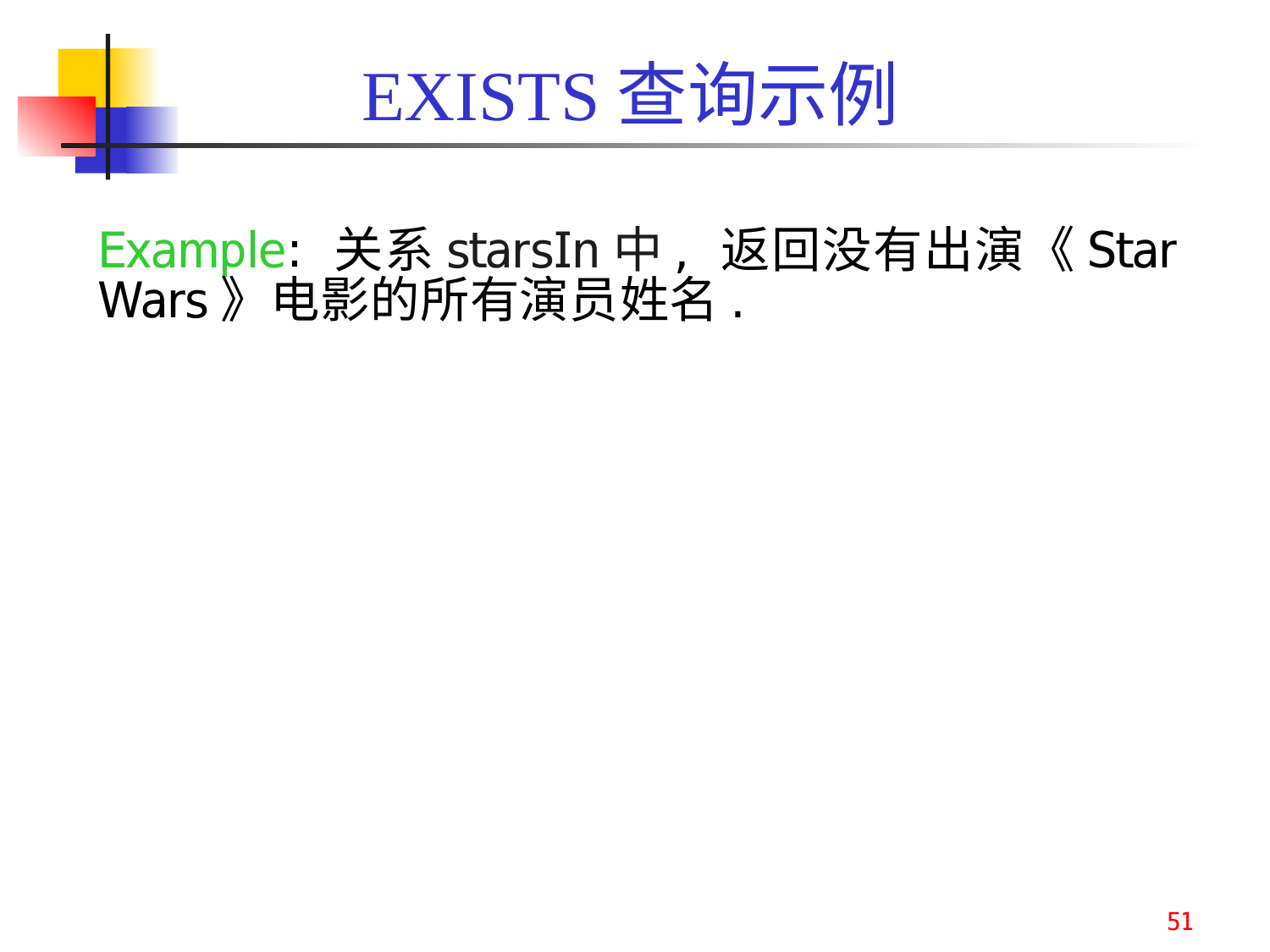

# EXISTS查询示例
Example: 关系starsIn中, 返回没有出演《Star Wars》电影的所有演员姓名.

51